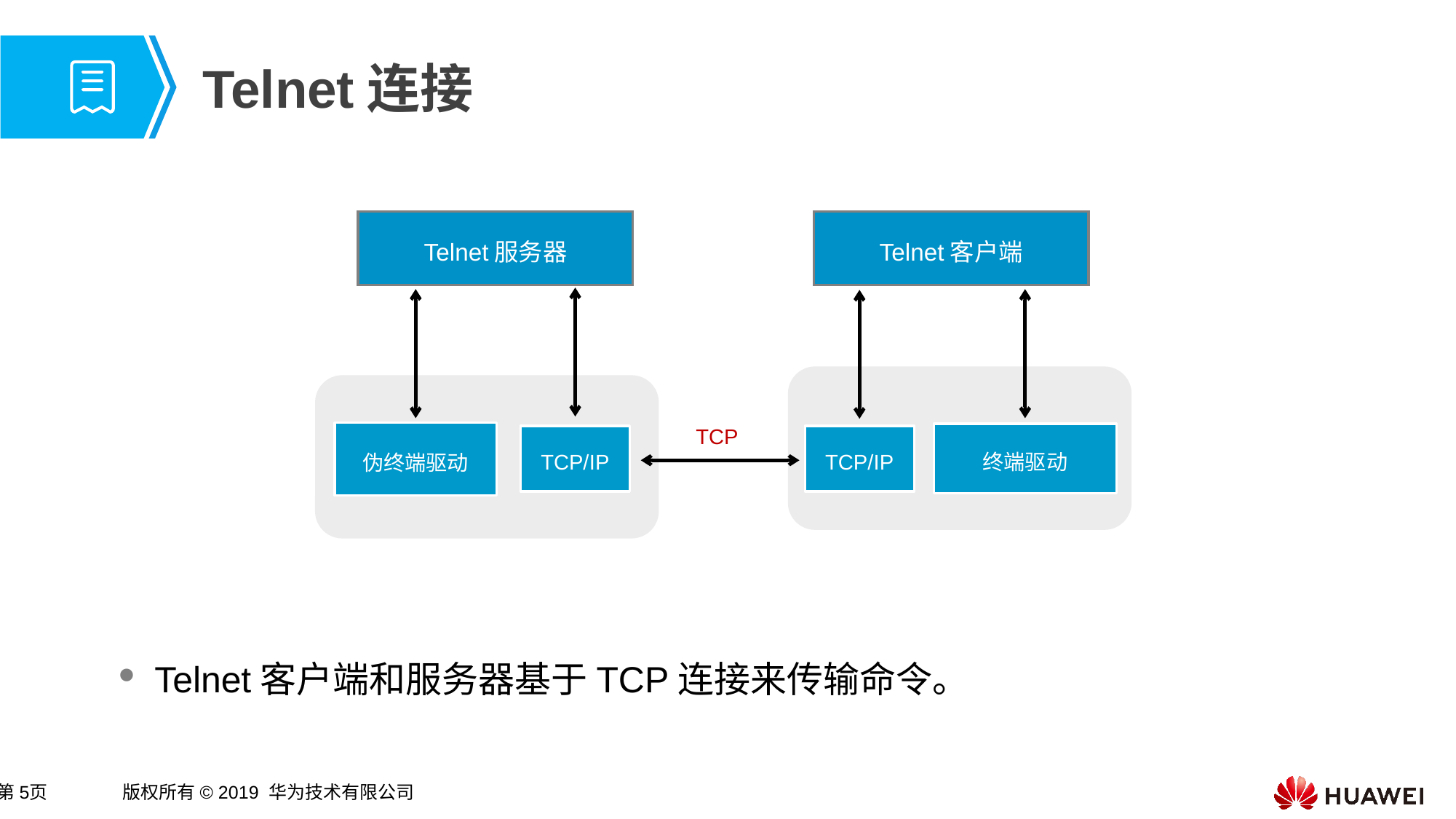

# Telnet连接

Telnet客户端和服务器基于TCP连接来传输命令。

Telnet服务器
Telnet客户端

TCP
伪终端驱动
终端驱动
TCP/IP
TCP/IP